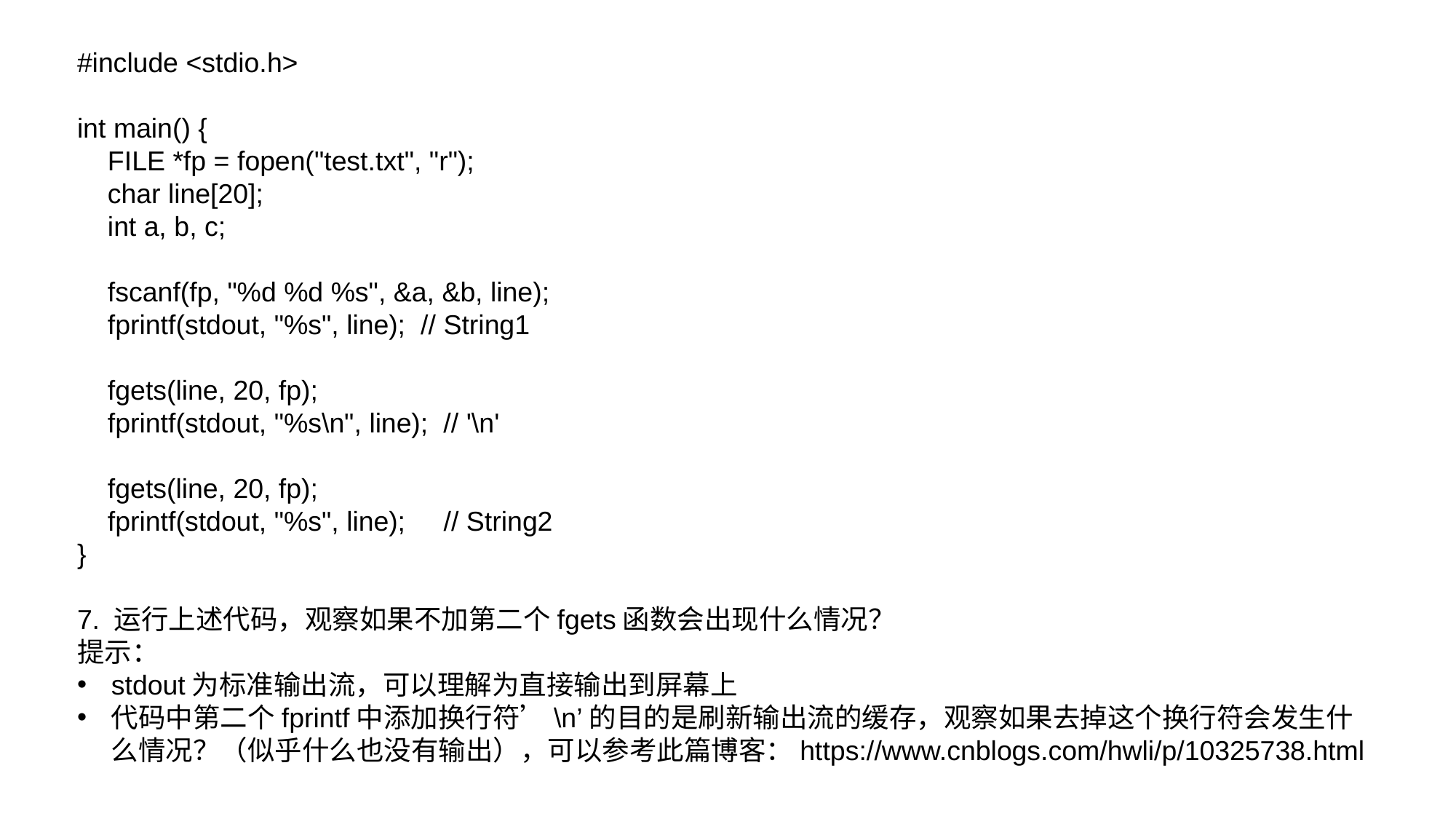

#include <stdio.h>

int main() {
    FILE *fp = fopen("test.txt", "r");
    char line[20];
    int a, b, c;

    fscanf(fp, "%d %d %s", &a, &b, line);
    fprintf(stdout, "%s", line);  // String1

    fgets(line, 20, fp);
    fprintf(stdout, "%s\n", line);  // '\n'

    fgets(line, 20, fp);
    fprintf(stdout, "%s", line);     // String2
}

7. 运行上述代码，观察如果不加第二个fgets函数会出现什么情况？
提示：
stdout为标准输出流，可以理解为直接输出到屏幕上
代码中第二个fprintf中添加换行符’\n’的目的是刷新输出流的缓存，观察如果去掉这个换行符会发生什么情况？（似乎什么也没有输出），可以参考此篇博客：https://www.cnblogs.com/hwli/p/10325738.html